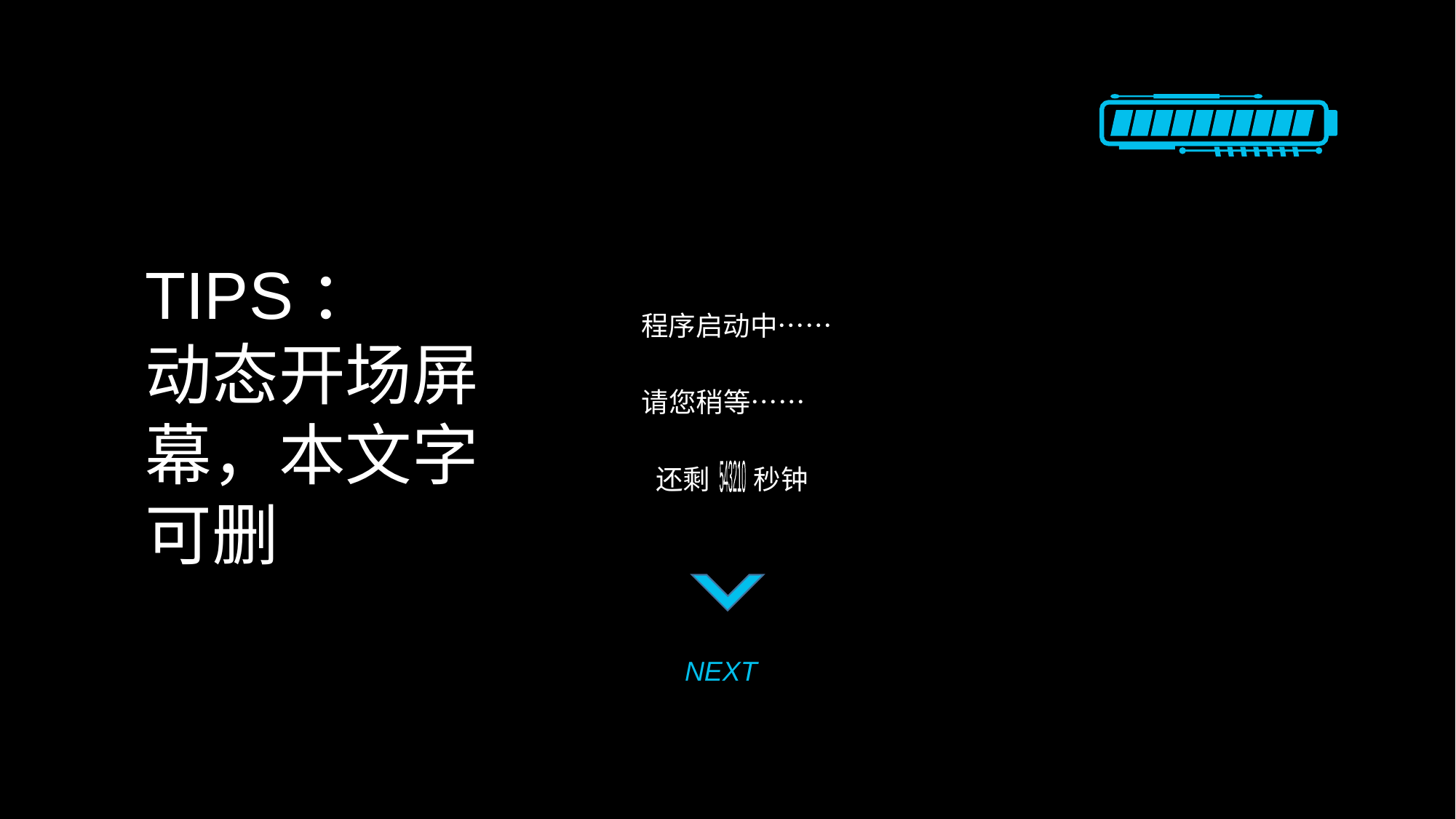

TIPS：
动态开场屏幕，本文字可删
程序启动中……
请您稍等……
还剩       秒钟
543210

NEXT